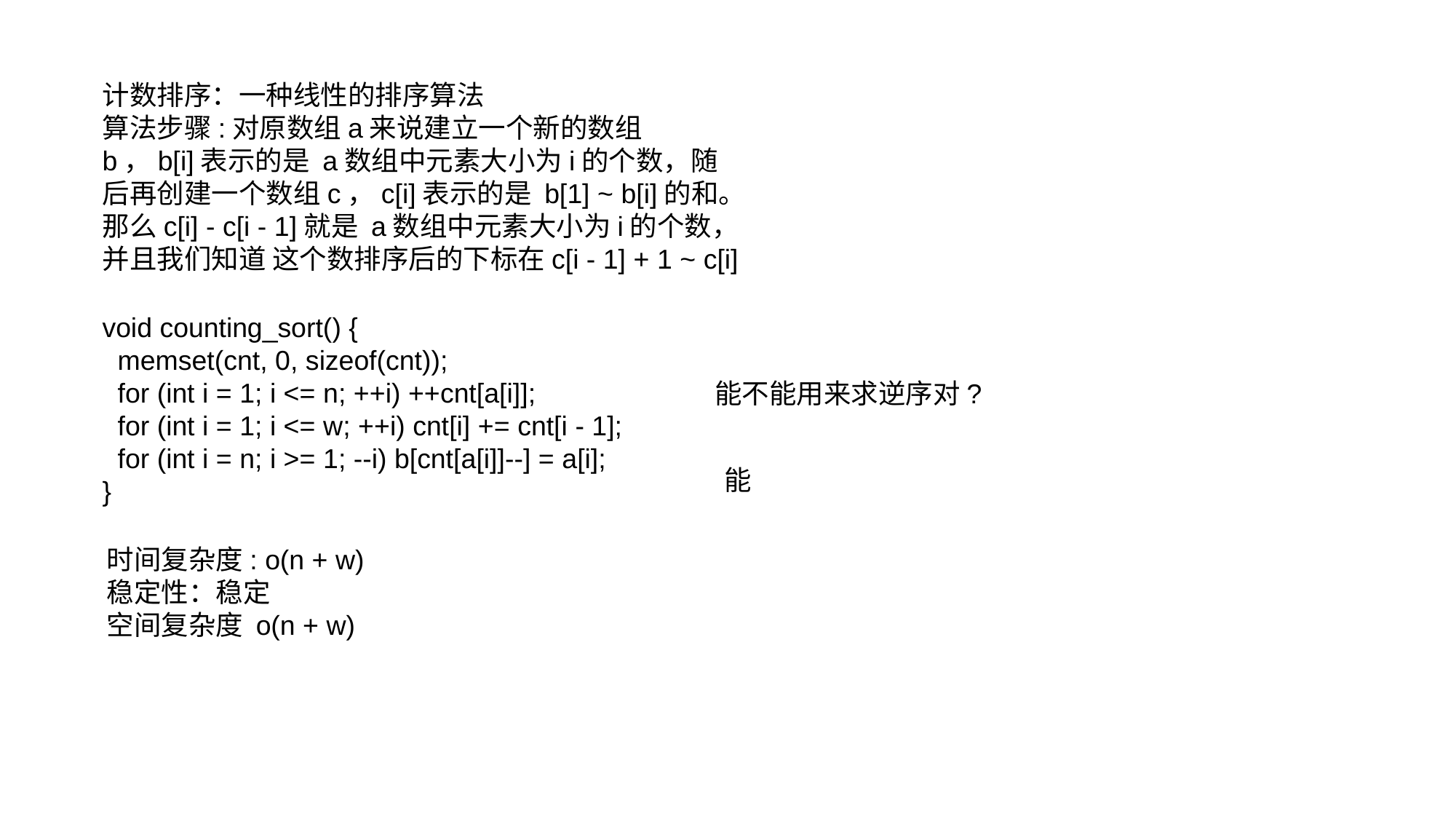

计数排序：一种线性的排序算法
算法步骤:对原数组a来说建立一个新的数组b，b[i]表示的是 a数组中元素大小为i的个数，随后再创建一个数组c，c[i]表示的是 b[1] ~ b[i]的和。那么c[i] - c[i - 1]就是 a数组中元素大小为i的个数，并且我们知道 这个数排序后的下标在c[i - 1] + 1 ~ c[i]
void counting_sort() {
  memset(cnt, 0, sizeof(cnt));
  for (int i = 1; i <= n; ++i) ++cnt[a[i]];
  for (int i = 1; i <= w; ++i) cnt[i] += cnt[i - 1];
  for (int i = n; i >= 1; --i) b[cnt[a[i]]--] = a[i];
}
能不能用来求逆序对?
能
时间复杂度: o(n + w)
稳定性：稳定
空间复杂度 o(n + w)